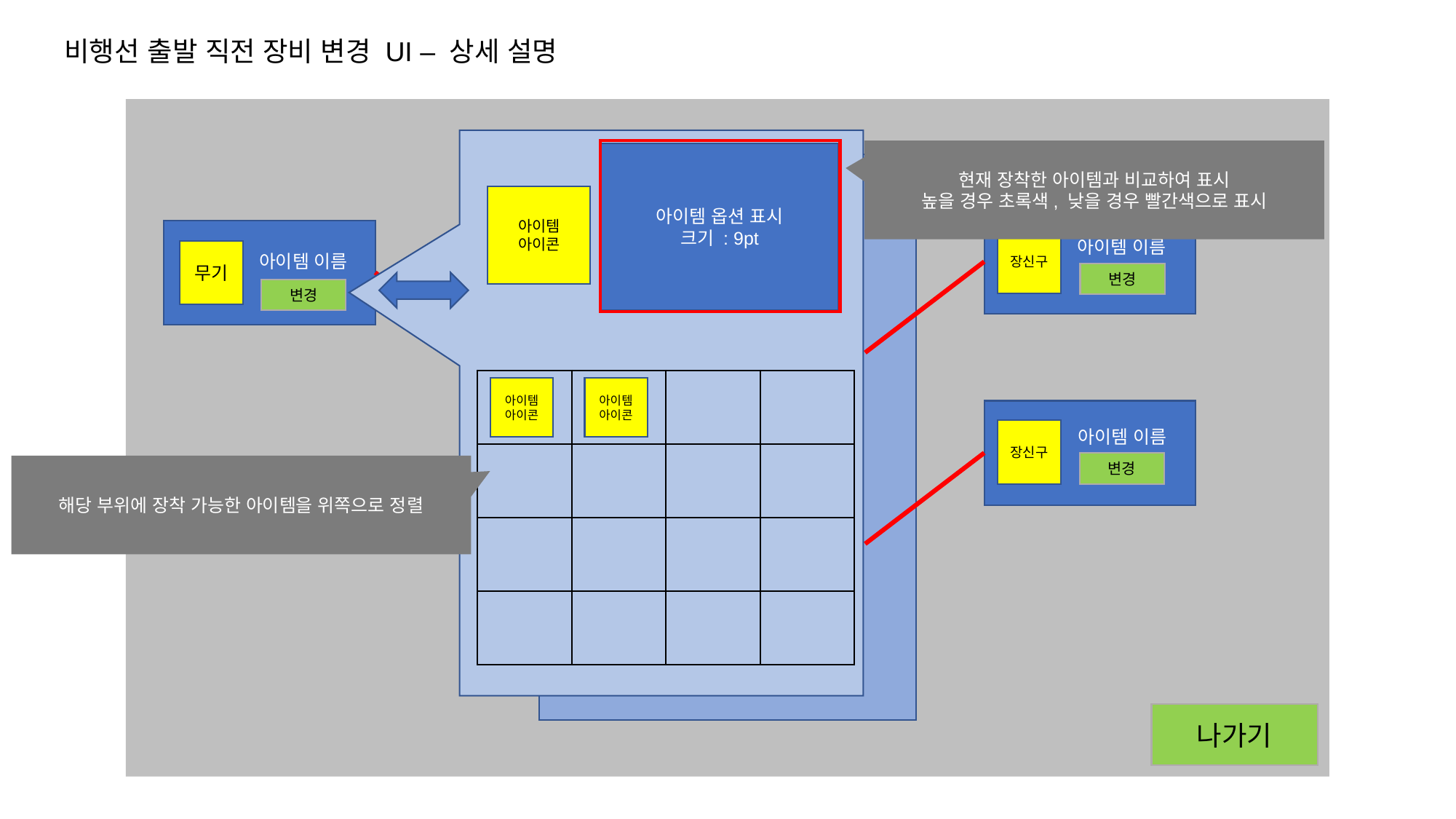

비행선 출발 직전 장비 변경 UI – 상세 설명

현재 장착한 아이템과 비교하여 표시
높을 경우 초록색, 낮을 경우 빨간색으로 표시
아이템 옵션 표시
크기 : 9pt
캐릭터
아이템
아이콘

장신구
아이템 이름
무기
아이템 이름
변경

변경
|  |  |  |  |
| --- | --- | --- | --- |
|  |  |  |  |
|  |  |  |  |
|  |  |  |  |
아이템
아이콘
아이템
아이콘

아이템 이름
장신구
변경
해당 부위에 장착 가능한 아이템을 위쪽으로 정렬
나가기